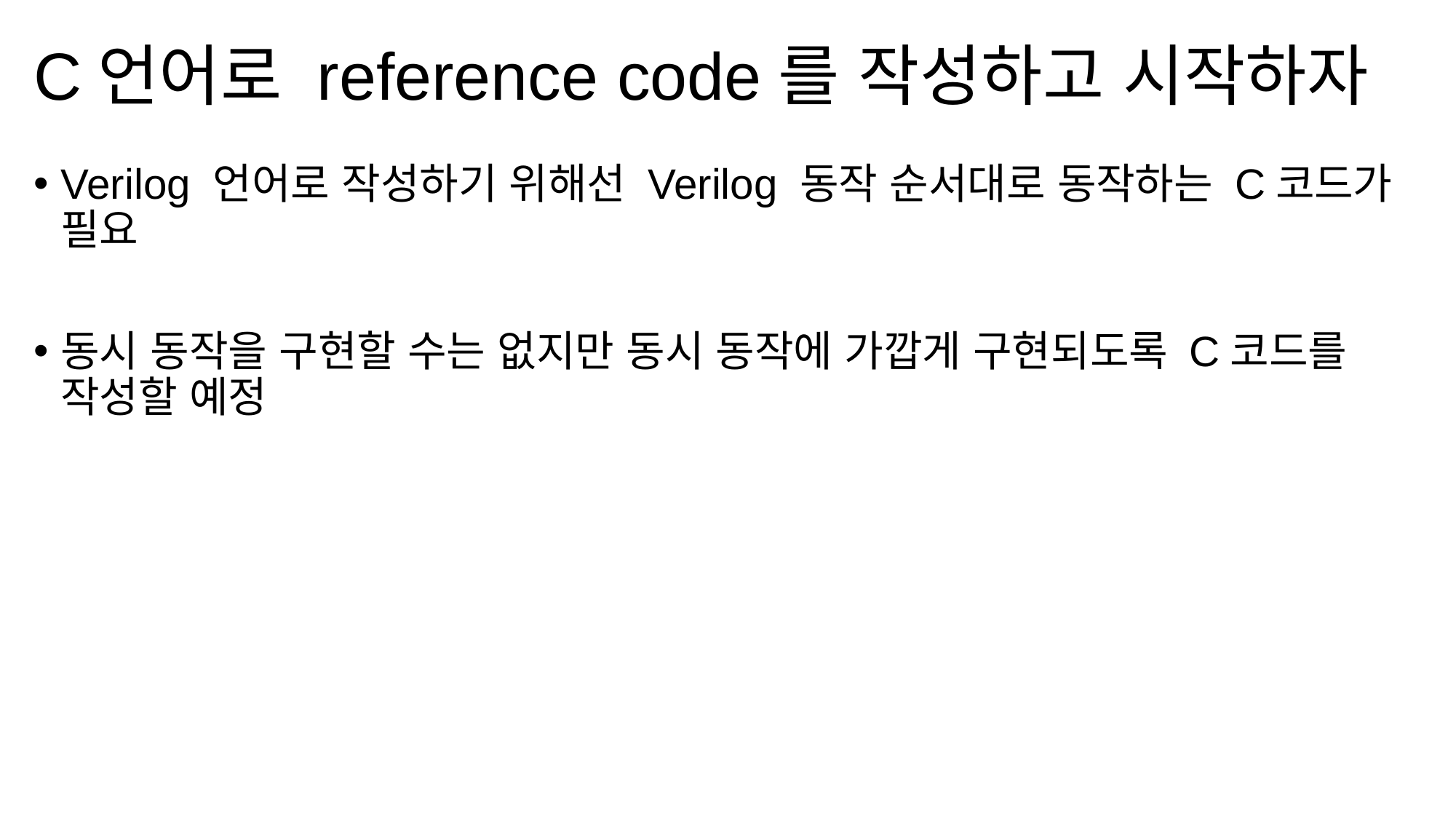

# C언어로 reference code를 작성하고 시작하자
Verilog 언어로 작성하기 위해선 Verilog 동작 순서대로 동작하는 C코드가 필요

동시 동작을 구현할 수는 없지만 동시 동작에 가깝게 구현되도록 C코드를 작성할 예정